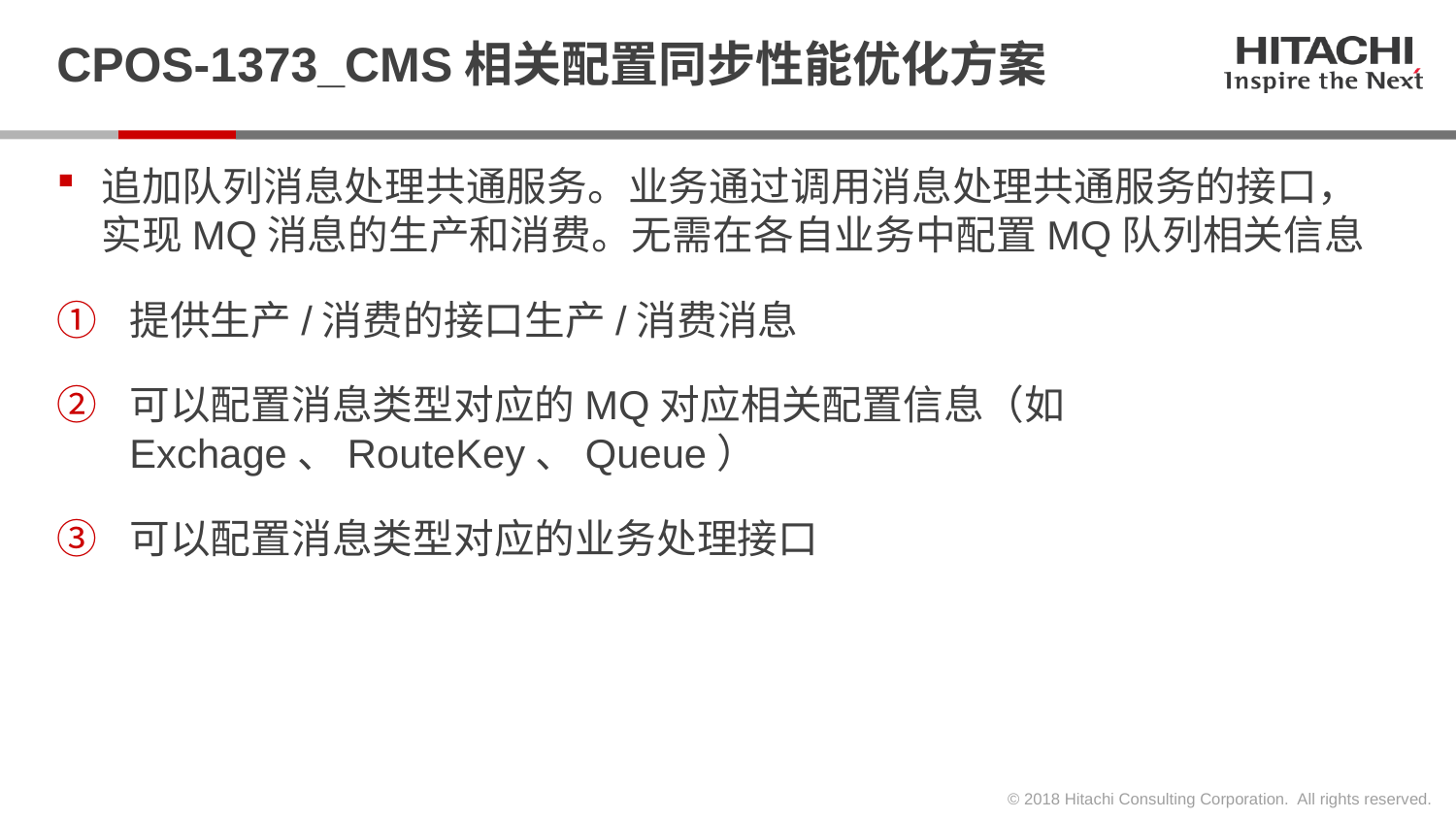

# CPOS-1373_CMS相关配置同步性能优化方案
追加队列消息处理共通服务。业务通过调用消息处理共通服务的接口，实现MQ消息的生产和消费。无需在各自业务中配置MQ队列相关信息
提供生产/消费的接口生产/消费消息
可以配置消息类型对应的MQ对应相关配置信息（如Exchage、RouteKey、Queue）
可以配置消息类型对应的业务处理接口